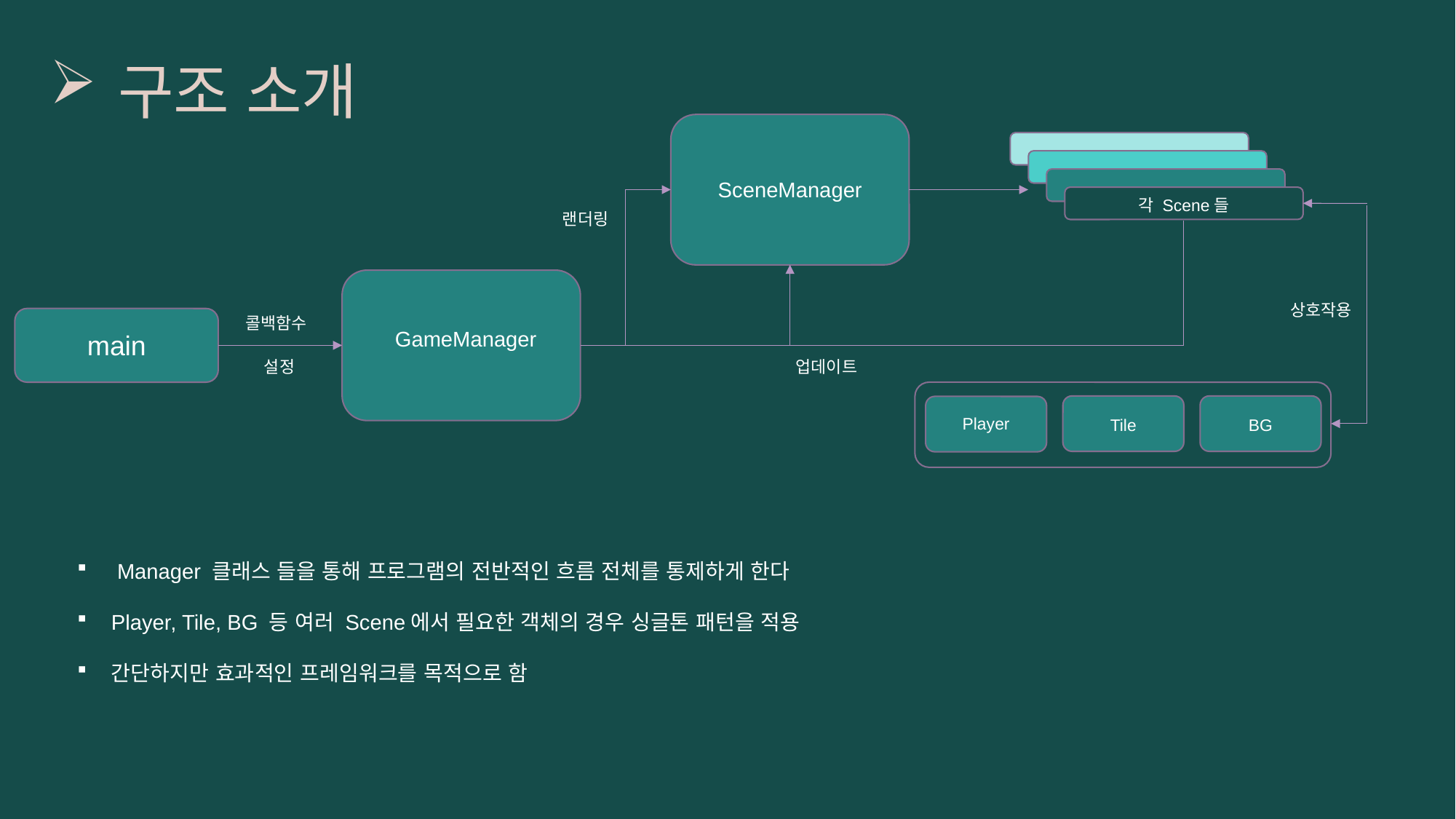

구조 소개

SceneManager

각 Scene들
랜더링

상호작용
콜백함수

GameManager
main
설정
업데이트

Player
Tile
BG
 Manager 클래스 들을 통해 프로그램의 전반적인 흐름 전체를 통제하게 한다

Player, Tile, BG 등 여러 Scene에서 필요한 객체의 경우 싱글톤 패턴을 적용

간단하지만 효과적인 프레임워크를 목적으로 함